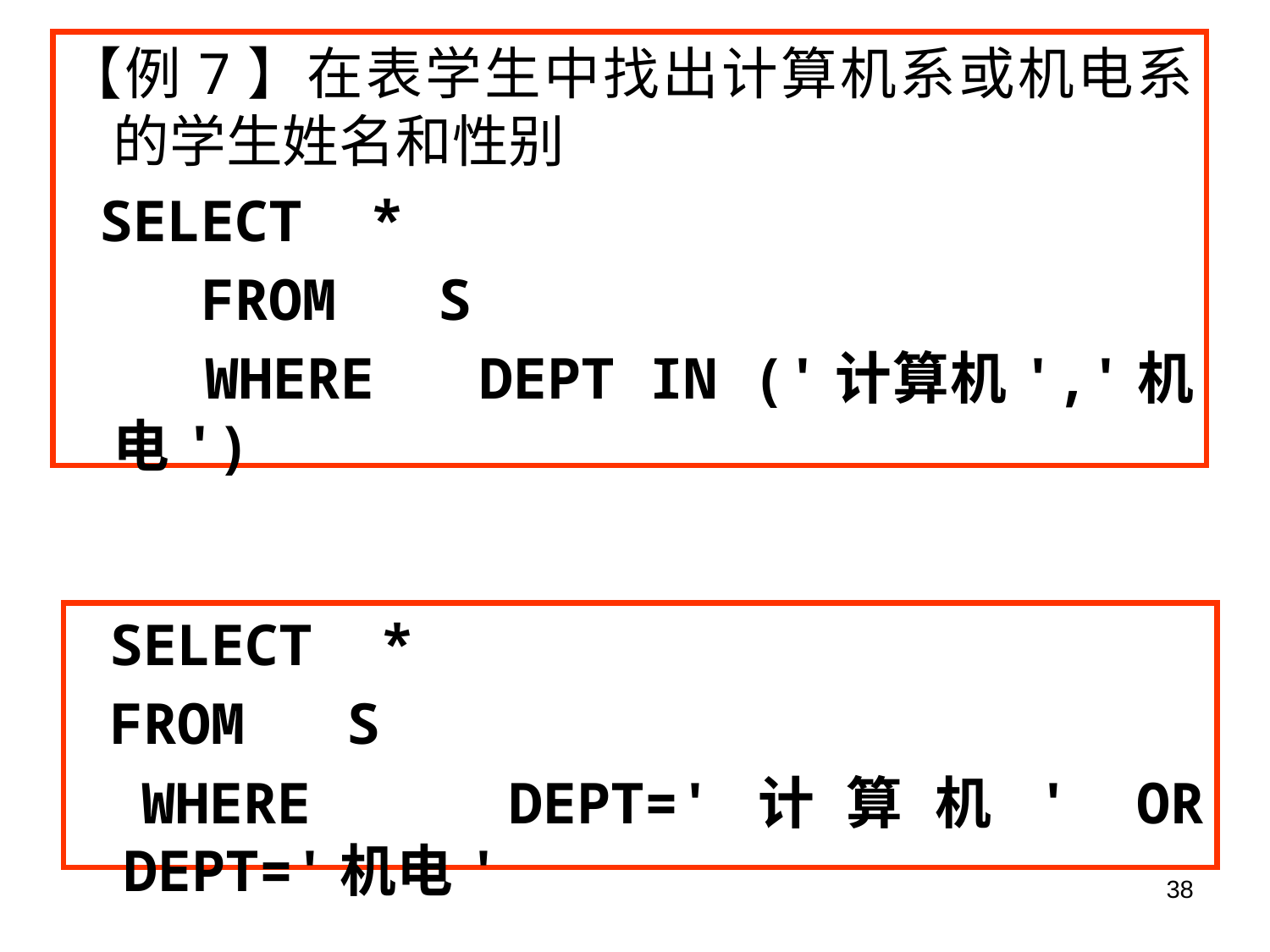

【例7】在表学生中找出计算机系或机电系的学生姓名和性别
 SELECT  *
    FROM   S
    WHERE   DEPT IN ('计算机','机电')
 SELECT  *
 FROM   S
 WHERE   DEPT='计算机' OR DEPT='机电'
38